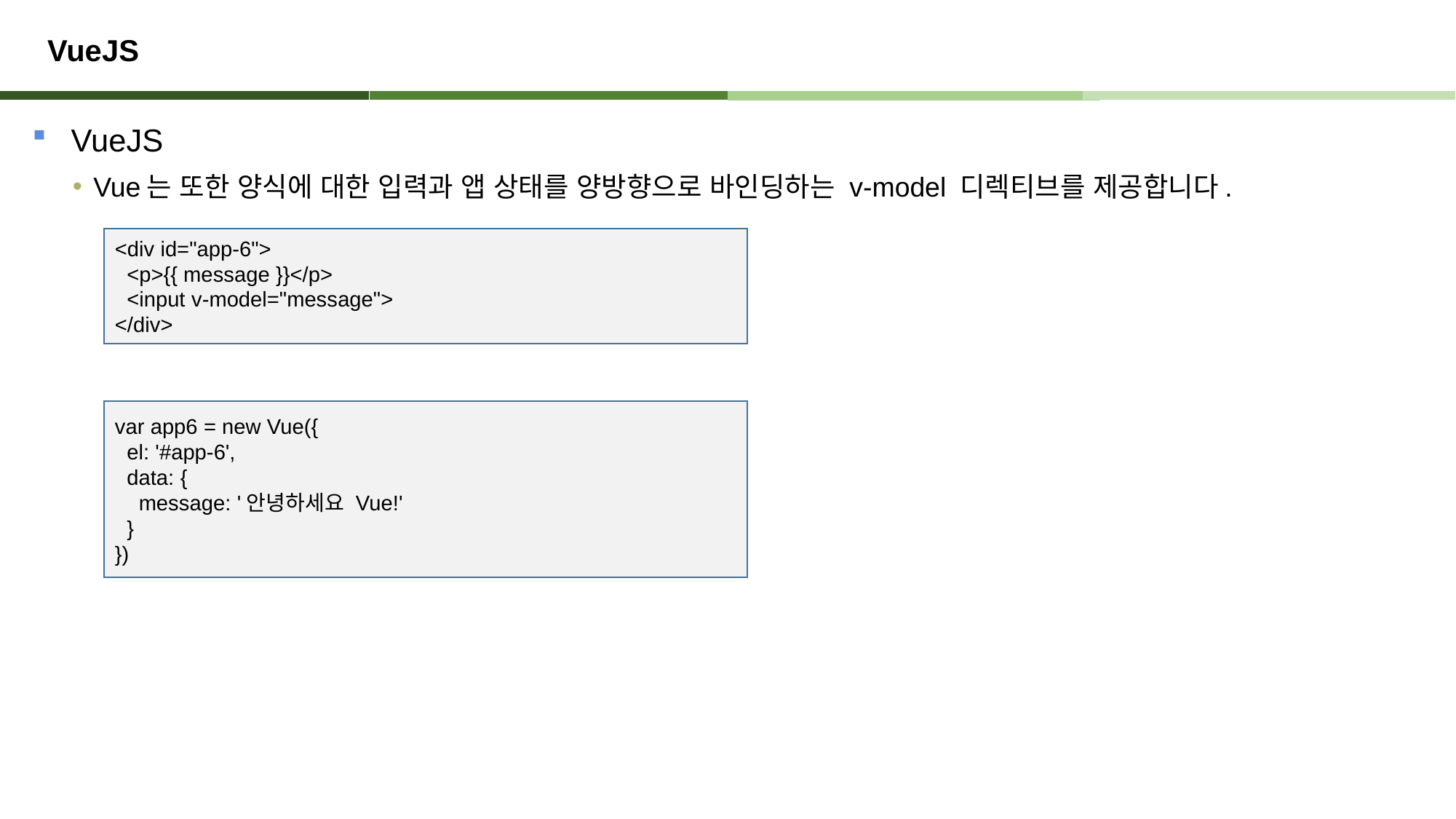

# VueJS
VueJS
Vue는 또한 양식에 대한 입력과 앱 상태를 양방향으로 바인딩하는 v-model 디렉티브를 제공합니다.
<div id="app-6">
  <p>{{ message }}</p>
  <input v-model="message">
</div>
var app6 = new Vue({
  el: '#app-6',
  data: {
    message: '안녕하세요 Vue!'
  }
})